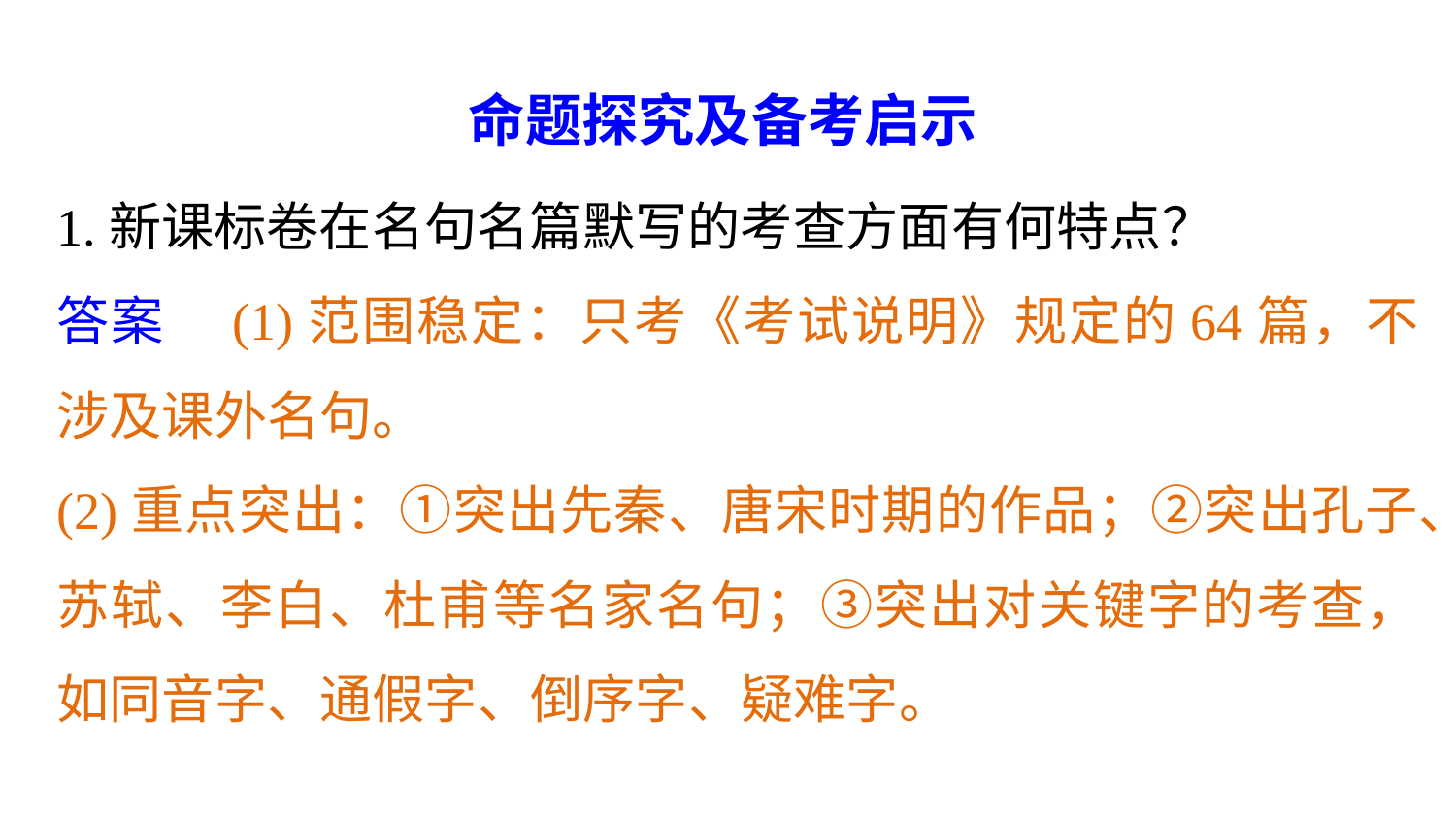

命题探究及备考启示
1.新课标卷在名句名篇默写的考查方面有何特点？
答案　(1)范围稳定：只考《考试说明》规定的64篇，不涉及课外名句。
(2)重点突出：①突出先秦、唐宋时期的作品；②突出孔子、苏轼、李白、杜甫等名家名句；③突出对关键字的考查，如同音字、通假字、倒序字、疑难字。